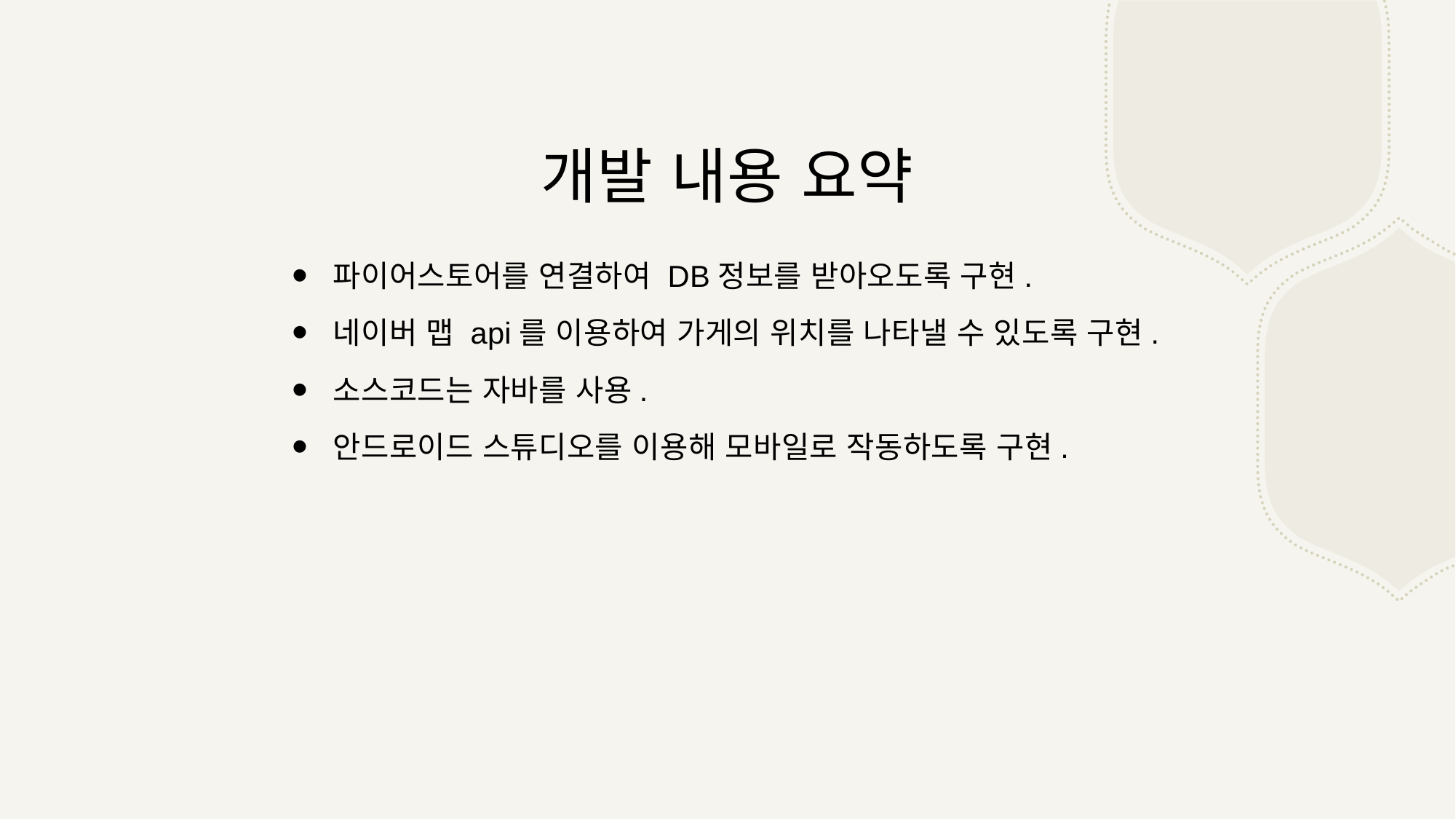

개발 내용 요약
파이어스토어를 연결하여 DB정보를 받아오도록 구현.
네이버 맵 api를 이용하여 가게의 위치를 나타낼 수 있도록 구현.
소스코드는 자바를 사용.
안드로이드 스튜디오를 이용해 모바일로 작동하도록 구현.